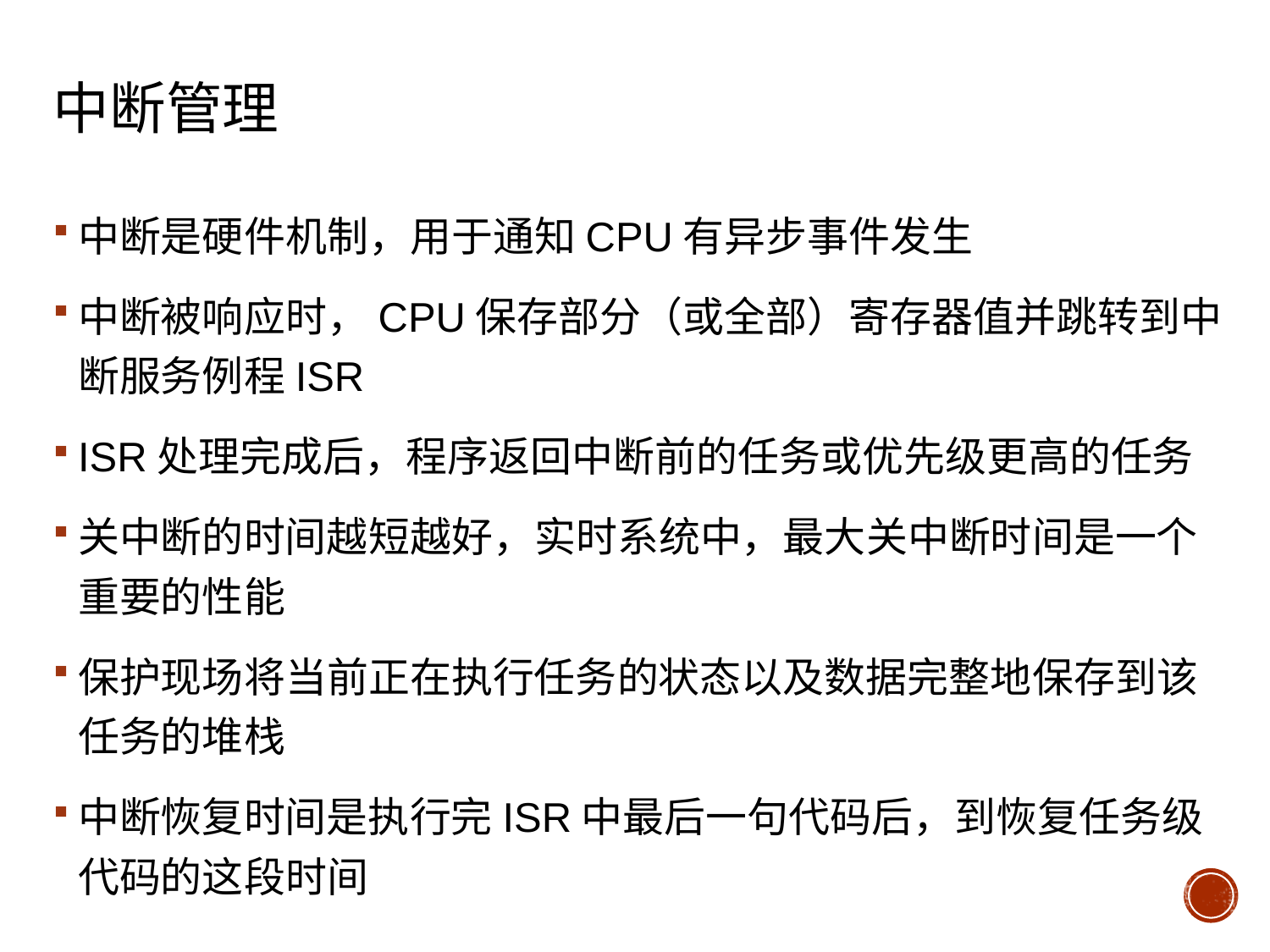

# 中断管理
中断是硬件机制，用于通知CPU有异步事件发生
中断被响应时，CPU保存部分（或全部）寄存器值并跳转到中断服务例程ISR
ISR处理完成后，程序返回中断前的任务或优先级更高的任务
关中断的时间越短越好，实时系统中，最大关中断时间是一个重要的性能
保护现场将当前正在执行任务的状态以及数据完整地保存到该任务的堆栈
中断恢复时间是执行完ISR中最后一句代码后，到恢复任务级代码的这段时间